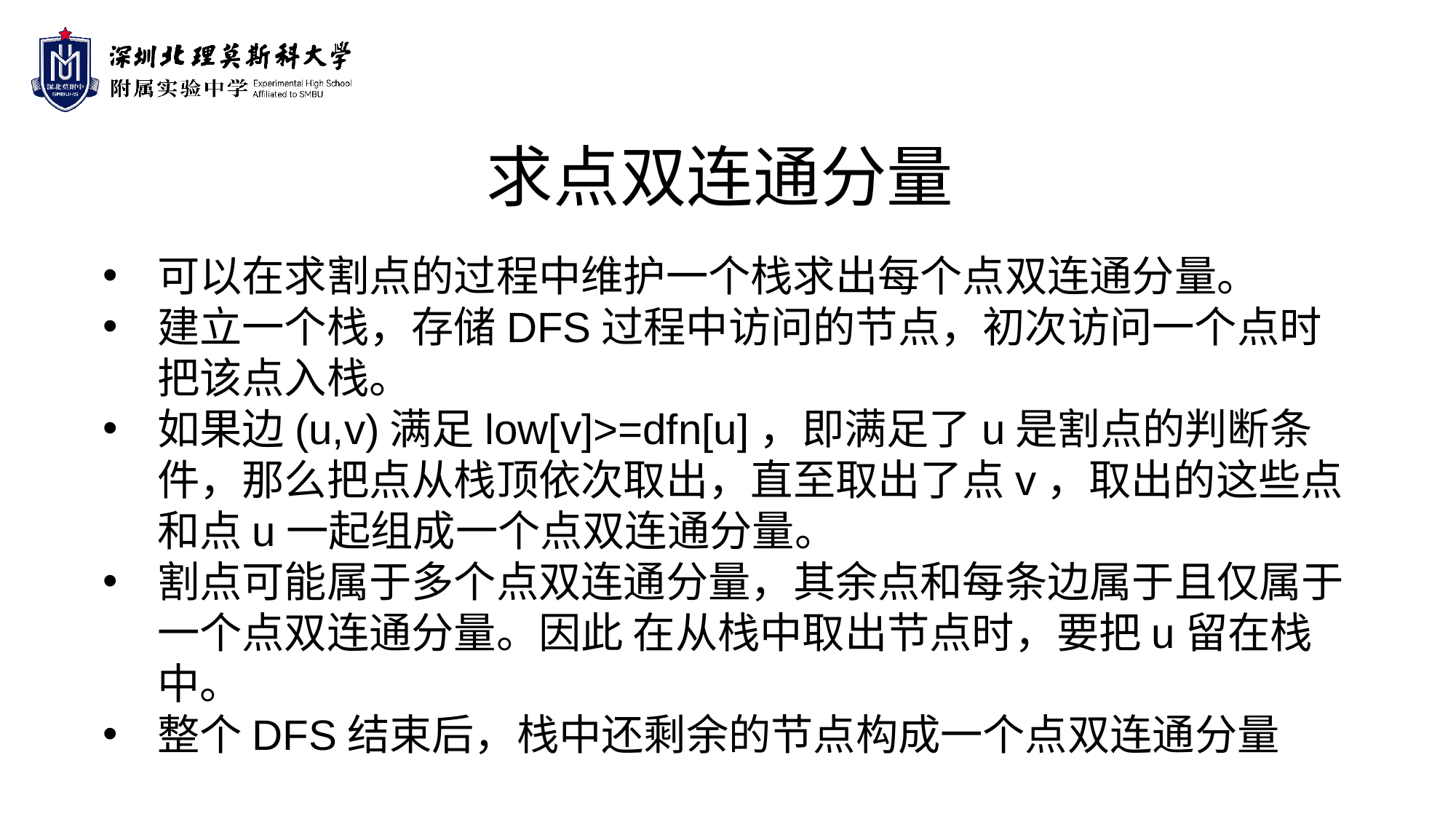

求点双连通分量
可以在求割点的过程中维护一个栈求出每个点双连通分量。
建立一个栈，存储DFS过程中访问的节点，初次访问一个点时把该点入栈。
如果边(u,v)满足low[v]>=dfn[u]，即满足了u是割点的判断条件，那么把点从栈顶依次取出，直至取出了点v，取出的这些点和点u一起组成一个点双连通分量。
割点可能属于多个点双连通分量，其余点和每条边属于且仅属于一个点双连通分量。因此 在从栈中取出节点时，要把u留在栈中。
整个DFS结束后，栈中还剩余的节点构成一个点双连通分量